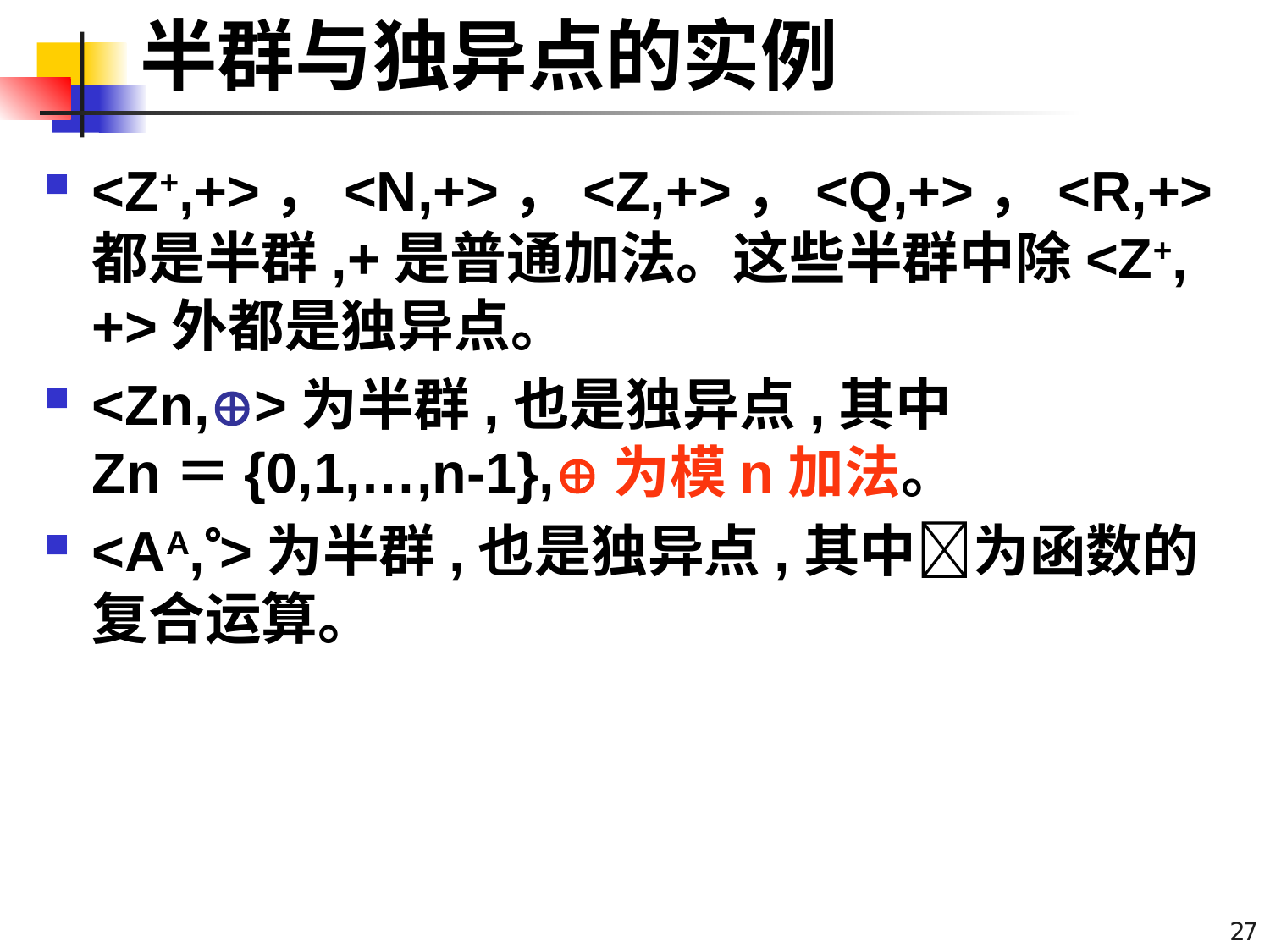

# 半群与独异点的实例
<Z+,+>，<N,+>，<Z,+>，<Q,+>，<R,+>都是半群,+是普通加法。这些半群中除<Z+,+>外都是独异点。
<Zn,⊕>为半群,也是独异点,其中
Zn＝{0,1,…,n-1},⊕为模n加法。
<AA,°>为半群,也是独异点,其中°为函数的复合运算。
27